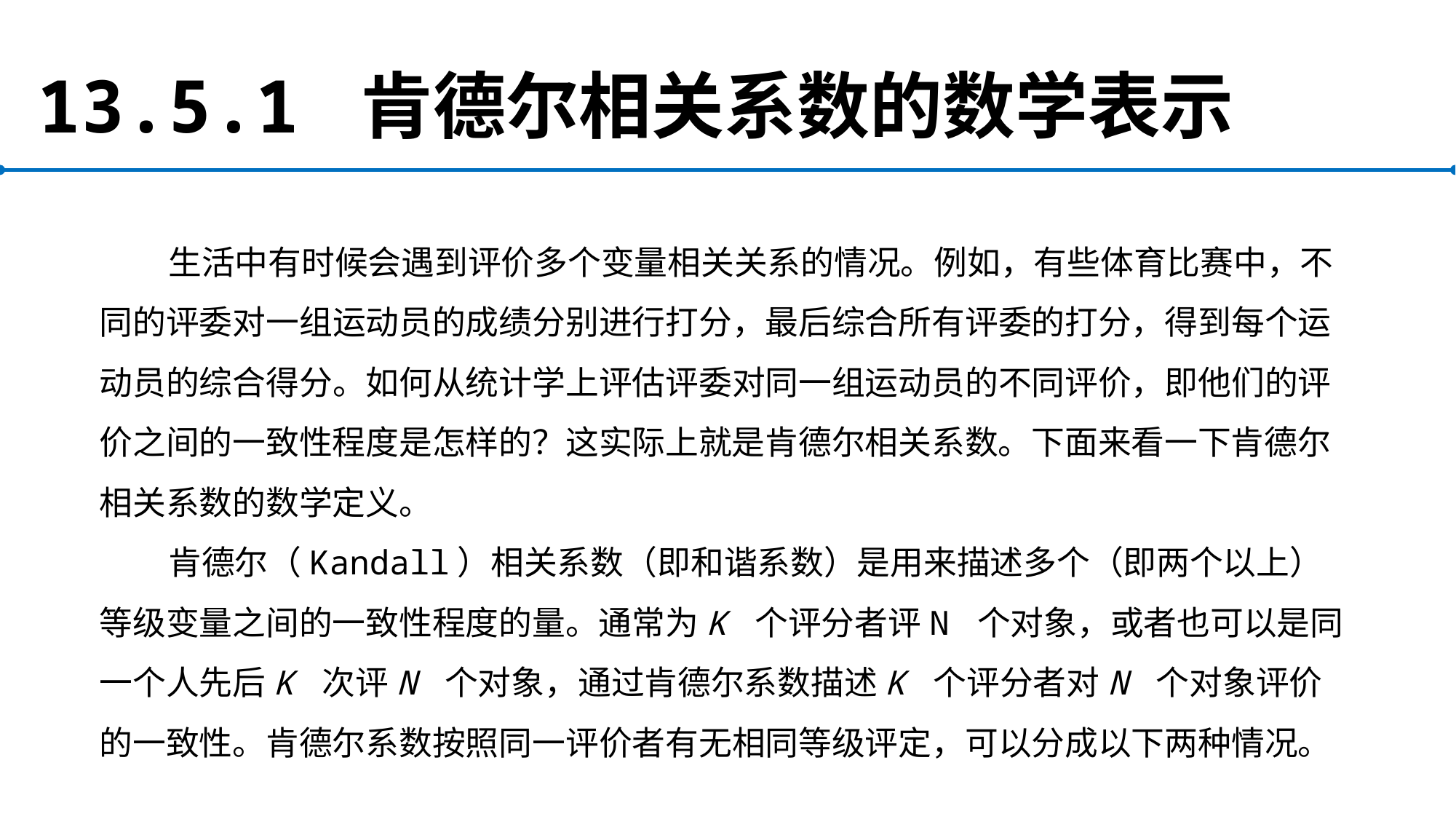

# 13.5.1 肯德尔相关系数的数学表示
生活中有时候会遇到评价多个变量相关关系的情况。例如，有些体育比赛中，不同的评委对一组运动员的成绩分别进行打分，最后综合所有评委的打分，得到每个运动员的综合得分。如何从统计学上评估评委对同一组运动员的不同评价，即他们的评价之间的一致性程度是怎样的？这实际上就是肯德尔相关系数。下面来看一下肯德尔相关系数的数学定义。
肯德尔（Kandall）相关系数（即和谐系数）是用来描述多个（即两个以上）等级变量之间的一致性程度的量。通常为K 个评分者评N 个对象，或者也可以是同一个人先后K 次评N 个对象，通过肯德尔系数描述K 个评分者对N 个对象评价的一致性。肯德尔系数按照同一评价者有无相同等级评定，可以分成以下两种情况。